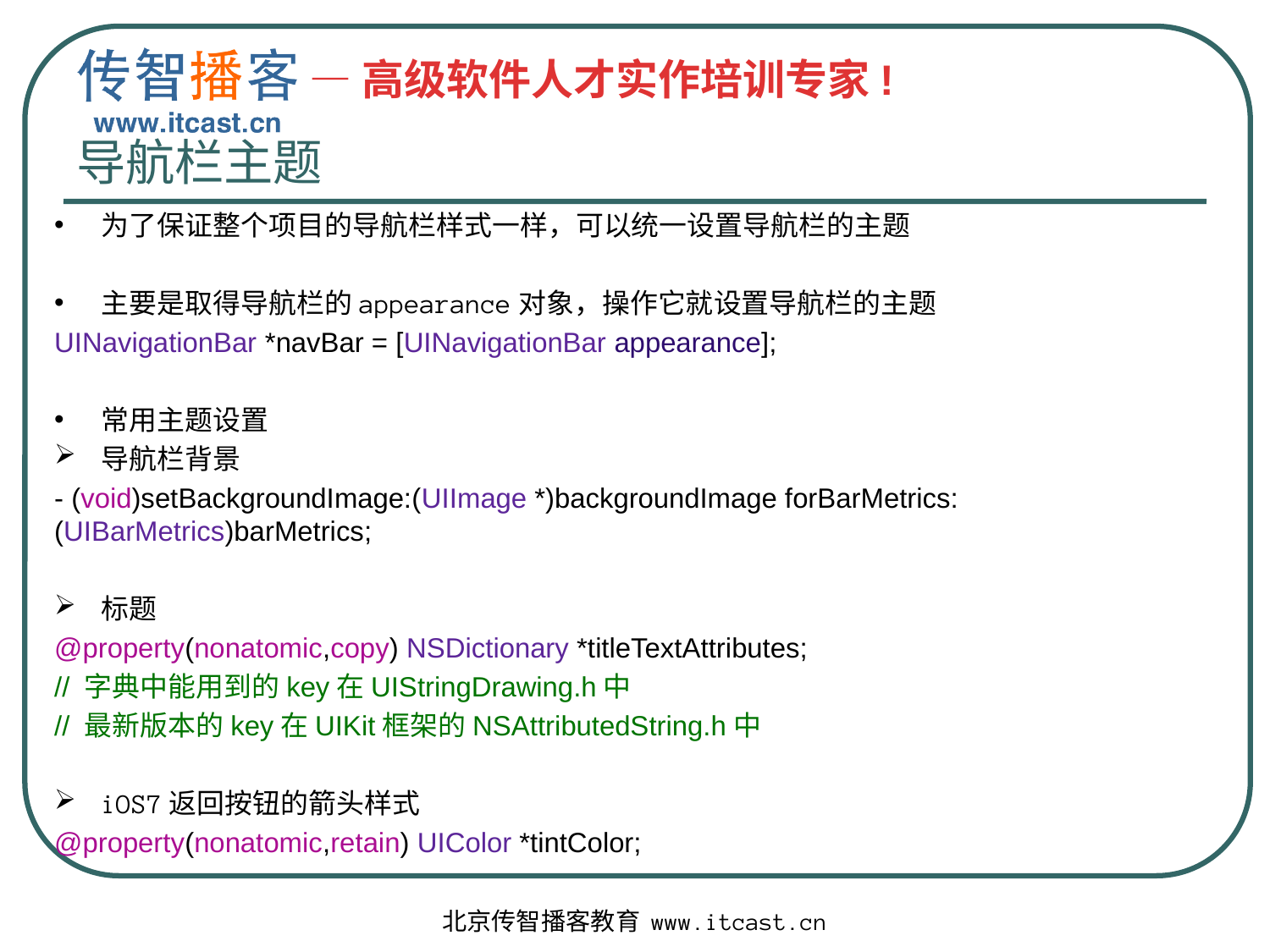

# 导航栏主题
为了保证整个项目的导航栏样式一样，可以统一设置导航栏的主题

主要是取得导航栏的appearance对象，操作它就设置导航栏的主题
UINavigationBar *navBar = [UINavigationBar appearance];

常用主题设置
导航栏背景
- (void)setBackgroundImage:(UIImage *)backgroundImage forBarMetrics:(UIBarMetrics)barMetrics;

标题
@property(nonatomic,copy) NSDictionary *titleTextAttributes;
// 字典中能用到的key在UIStringDrawing.h中
// 最新版本的key在UIKit框架的NSAttributedString.h中

iOS7返回按钮的箭头样式
@property(nonatomic,retain) UIColor *tintColor;